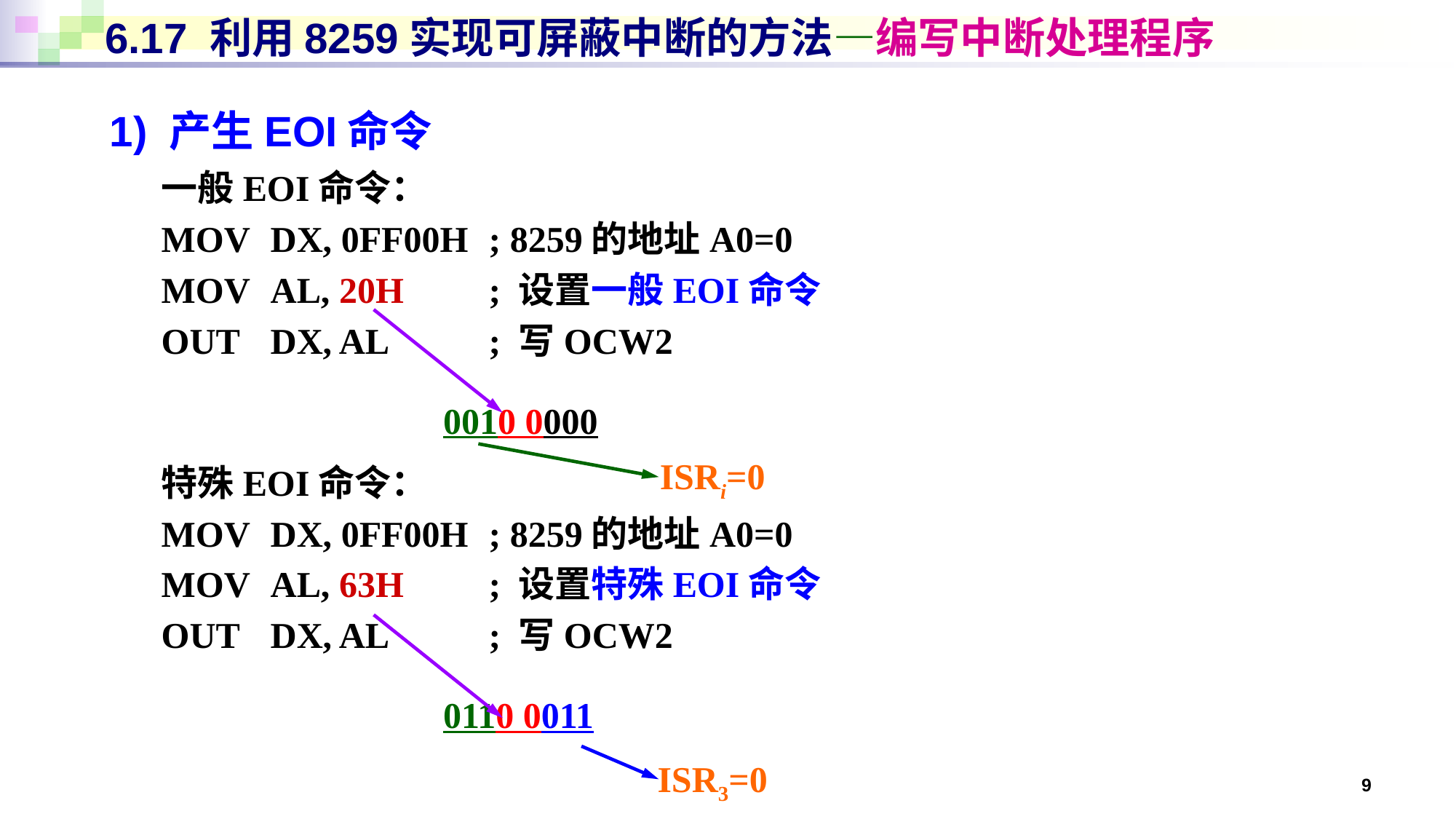

# 6.17 利用8259实现可屏蔽中断的方法—编写中断处理程序
1) 产生EOI命令
一般EOI命令：
MOV	DX, 0FF00H	; 8259的地址A0=0
MOV	AL, 20H	; 设置一般EOI命令
OUT	DX, AL	; 写OCW2
                               0010 0000
特殊EOI命令：
MOV	DX, 0FF00H	; 8259的地址A0=0
MOV	AL, 63H	; 设置特殊EOI命令
OUT	DX, AL	; 写OCW2
                               0110 0011

ISRi=0

9
ISR3=0